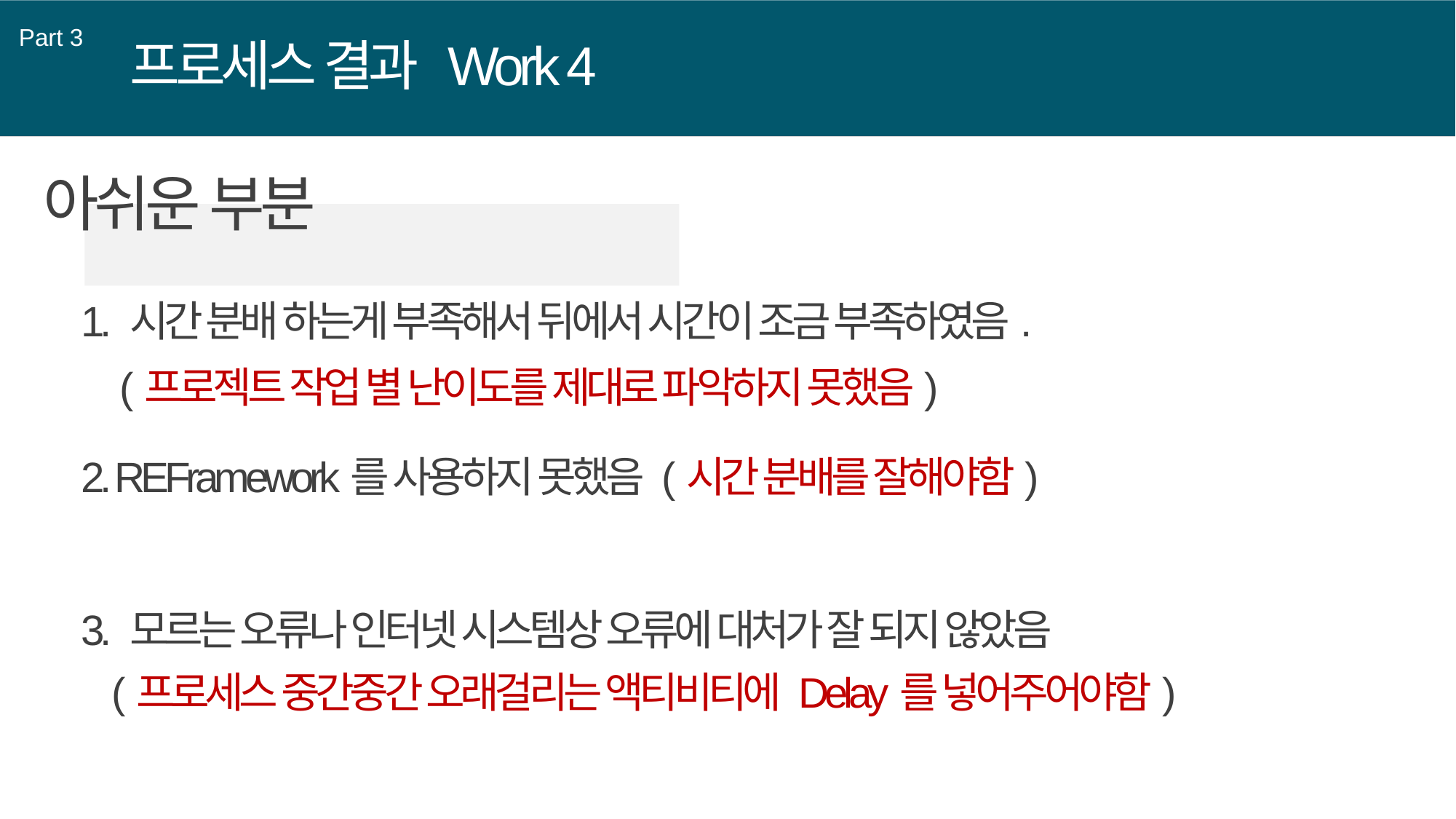

Part 3
프로세스 결과 Work 4
아쉬운 부분

1. 시간 분배 하는게 부족해서 뒤에서 시간이 조금 부족하였음.
(프로젝트 작업 별 난이도를 제대로 파악하지 못했음)
2. REFramework를 사용하지 못했음 (시간 분배를 잘해야함)
3. 모르는 오류나 인터넷 시스템상 오류에 대처가 잘 되지 않았음
(프로세스 중간중간 오래걸리는 액티비티에 Delay를 넣어주어야함)